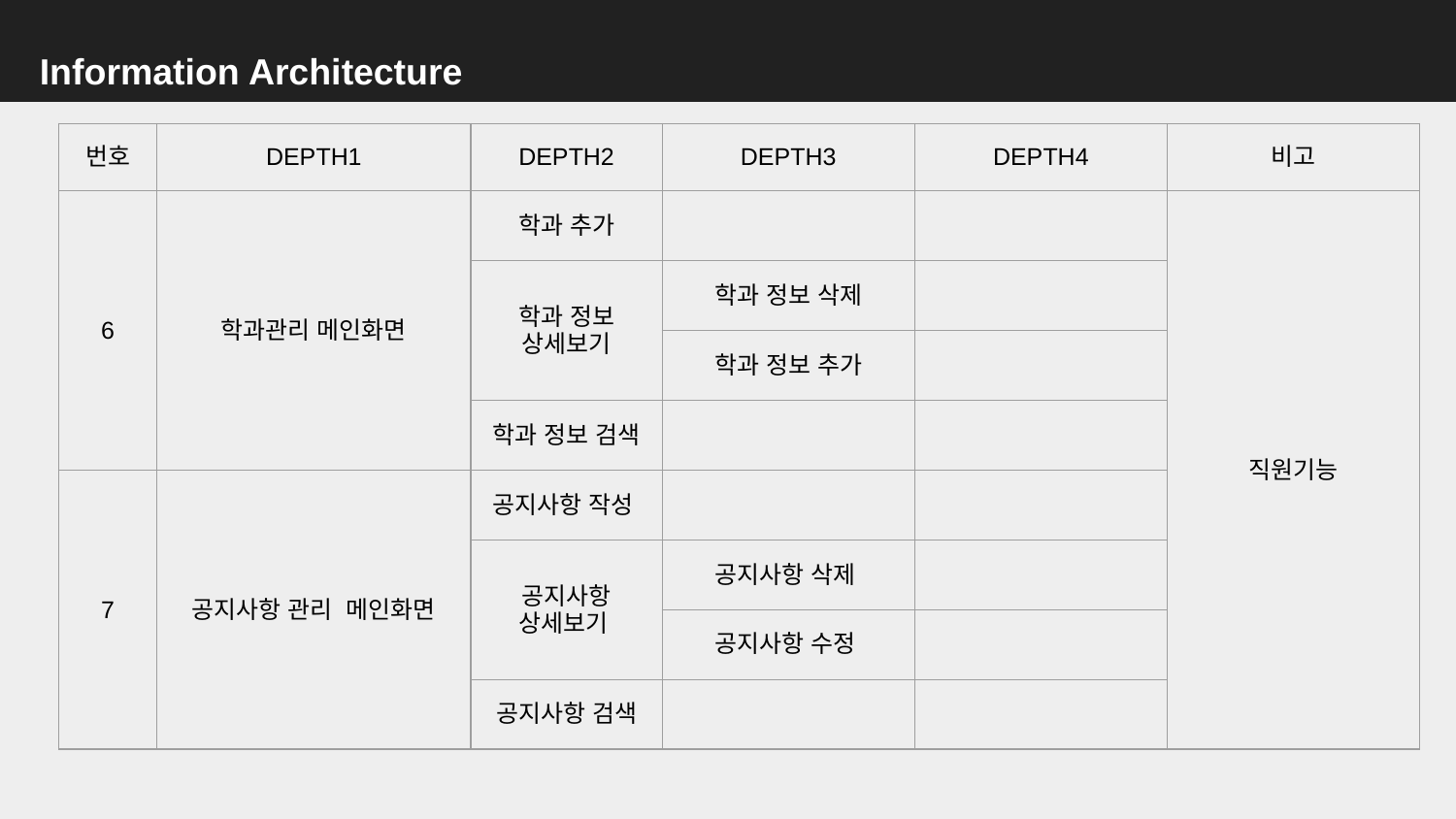

Information Architecture
#1 프로젝트 개요

| 번호 | DEPTH1 | DEPTH2 | DEPTH3 | DEPTH4 | 비고 |
| --- | --- | --- | --- | --- | --- |
| 6 | 학과관리 메인화면 | 학과 추가 |  |  | 직원기능 |
|  |  | 학과 정보 상세보기 | 학과 정보 삭제 |  |  |
|  |  |  | 학과 정보 추가 |  |  |
|  |  | 학과 정보 검색 |  |  |  |
| 7 | 공지사항 관리 메인화면 | 공지사항 작성 |  |  |  |
|  |  | 공지사항 상세보기 | 공지사항 삭제 |  |  |
|  |  |  | 공지사항 수정 |  |  |
|  |  | 공지사항 검색 |  |  |  |